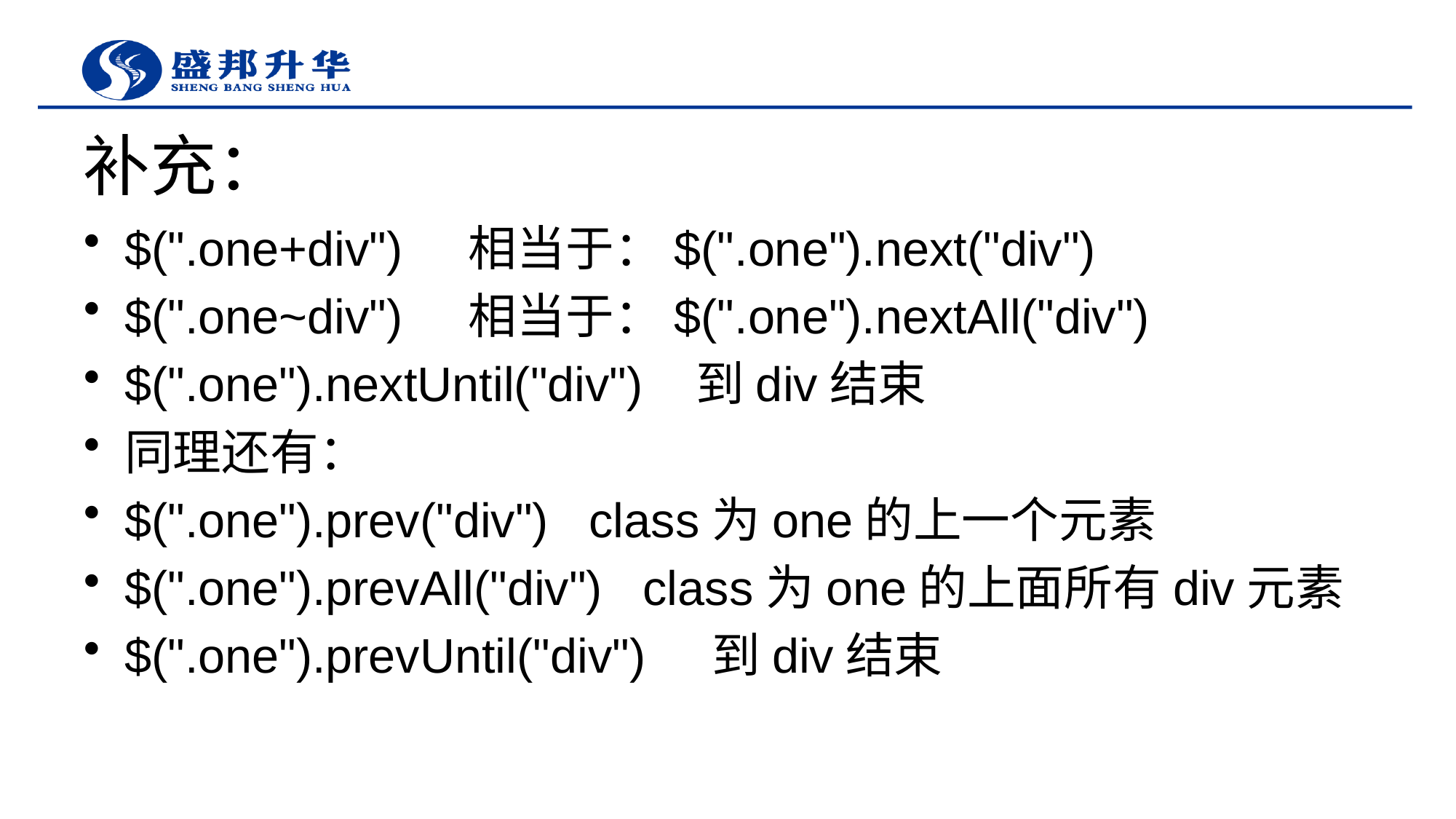

# 补充：
$(".one+div")    相当于：$(".one").next("div")
$(".one~div")    相当于：$(".one").nextAll("div")
$(".one").nextUntil("div")   到div结束
同理还有：
$(".one").prev("div")   class为one的上一个元素
$(".one").prevAll("div")   class为one的上面所有div元素
$(".one").prevUntil("div")    到div结束